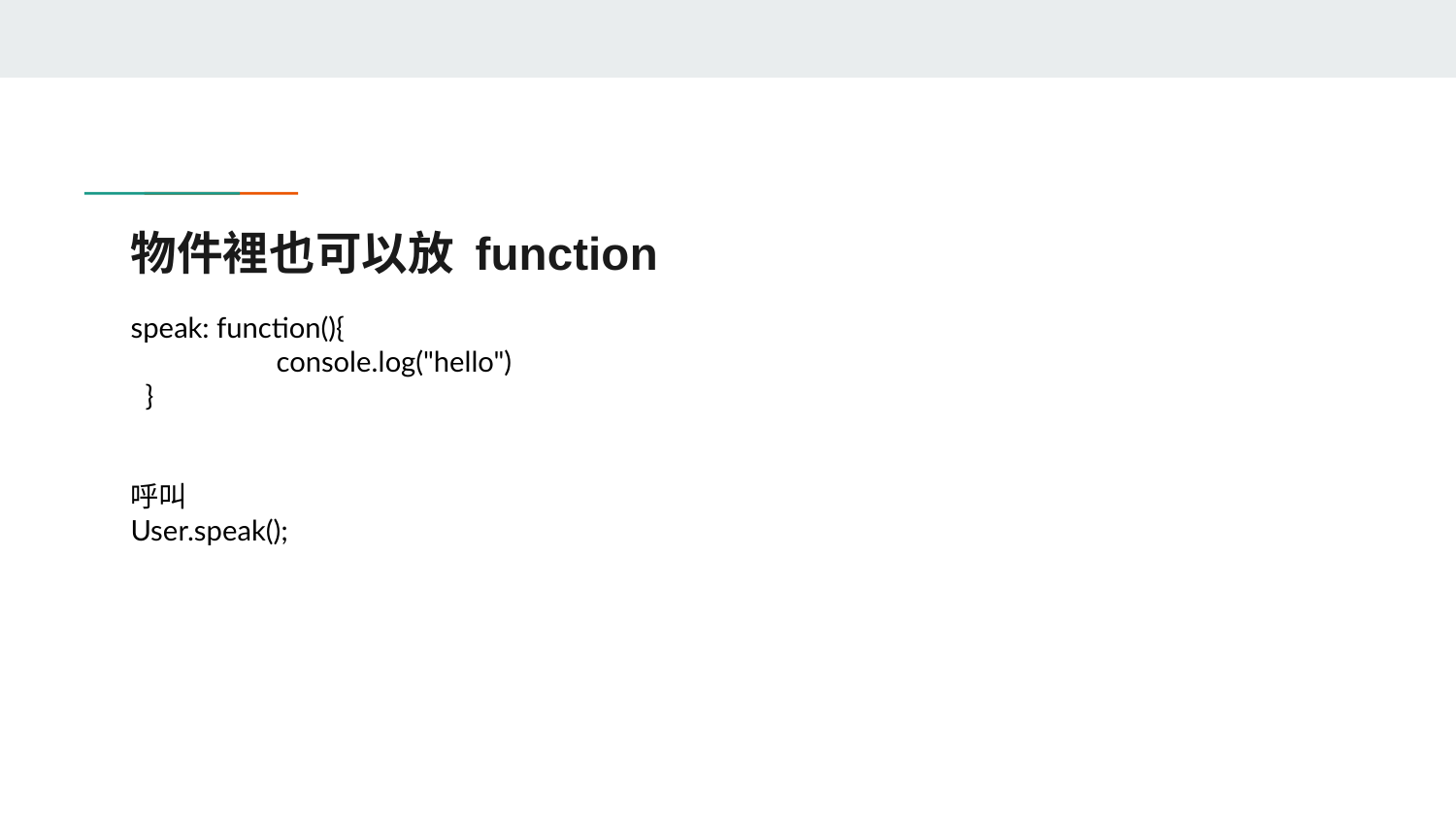

# 物件裡也可以放 function
speak: function(){
	console.log("hello")
  }
呼叫
User.speak();